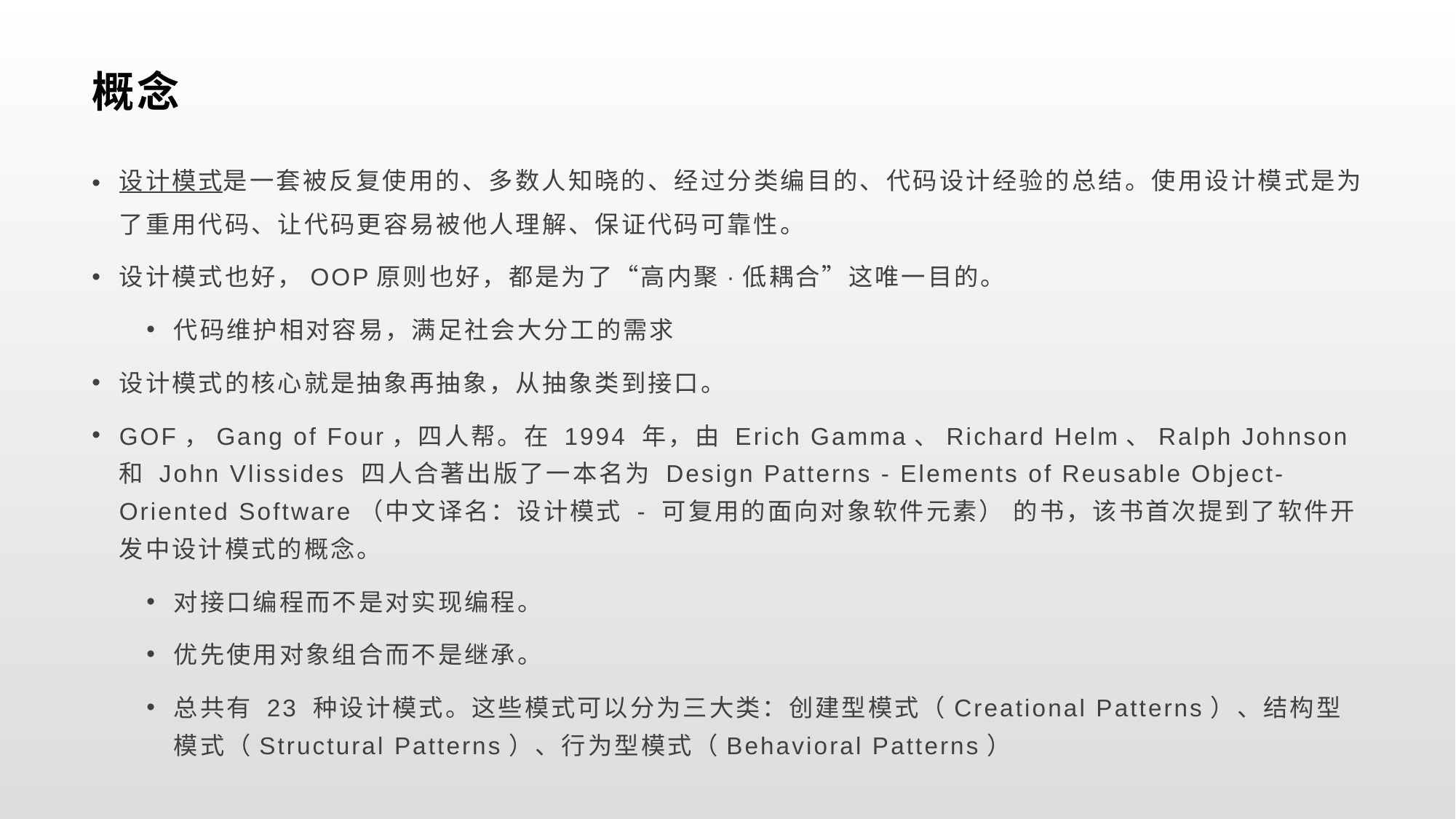

# 概念
设计模式是一套被反复使用的、多数人知晓的、经过分类编目的、代码设计经验的总结。使用设计模式是为了重用代码、让代码更容易被他人理解、保证代码可靠性。
设计模式也好，OOP原则也好，都是为了“高内聚·低耦合”这唯一目的。
代码维护相对容易，满足社会大分工的需求
设计模式的核心就是抽象再抽象，从抽象类到接口。
GOF，Gang of Four，四人帮。在 1994 年，由 Erich Gamma、Richard Helm、Ralph Johnson 和 John Vlissides 四人合著出版了一本名为 Design Patterns - Elements of Reusable Object-Oriented Software（中文译名：设计模式 - 可复用的面向对象软件元素） 的书，该书首次提到了软件开发中设计模式的概念。
对接口编程而不是对实现编程。
优先使用对象组合而不是继承。
总共有 23 种设计模式。这些模式可以分为三大类：创建型模式（Creational Patterns）、结构型模式（Structural Patterns）、行为型模式（Behavioral Patterns）